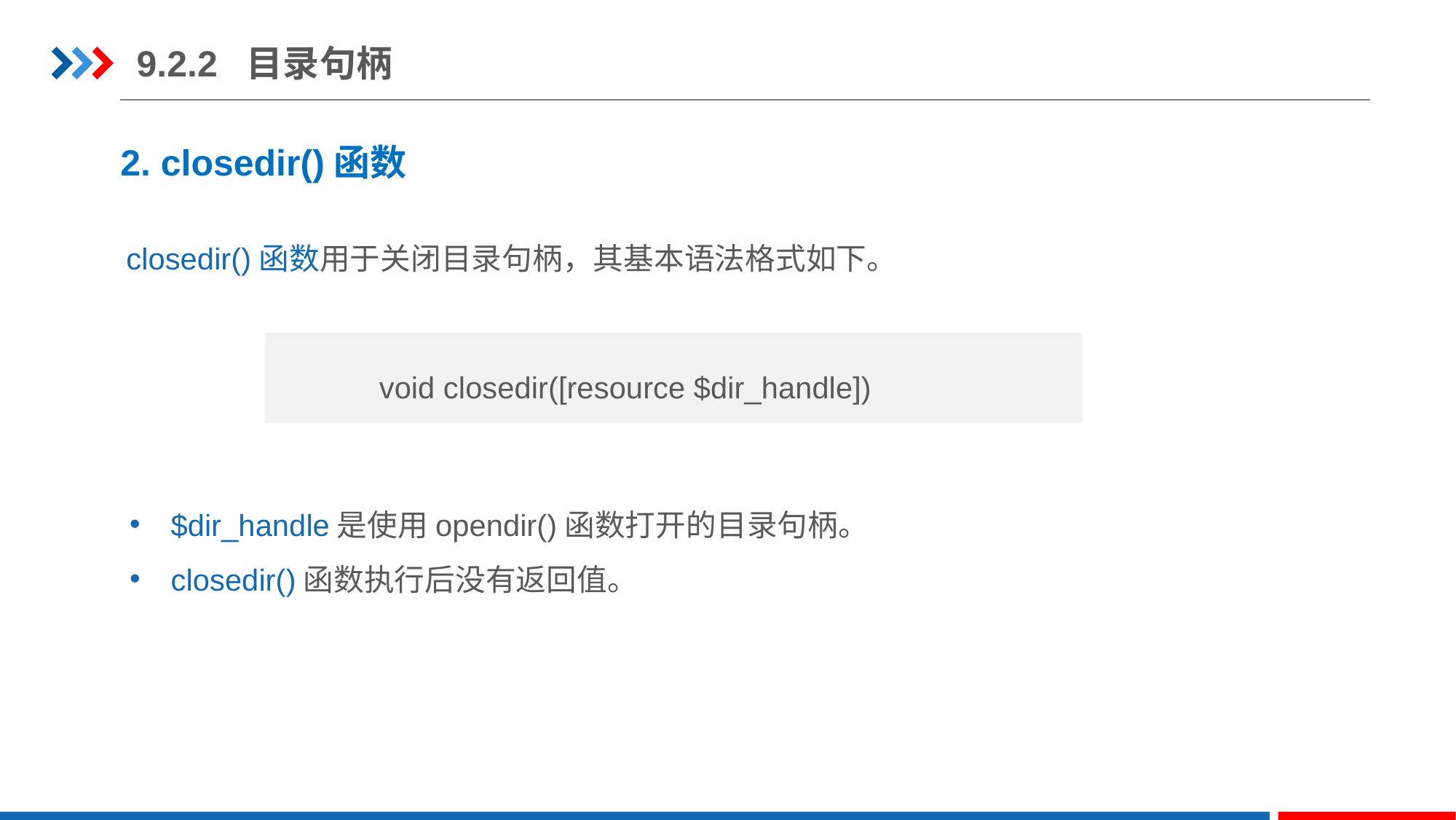

9.2.2  目录句柄
2. closedir()函数
closedir()函数用于关闭目录句柄，其基本语法格式如下。

void closedir([resource $dir_handle])
$dir_handle是使用opendir()函数打开的目录句柄。
closedir()函数执行后没有返回值。